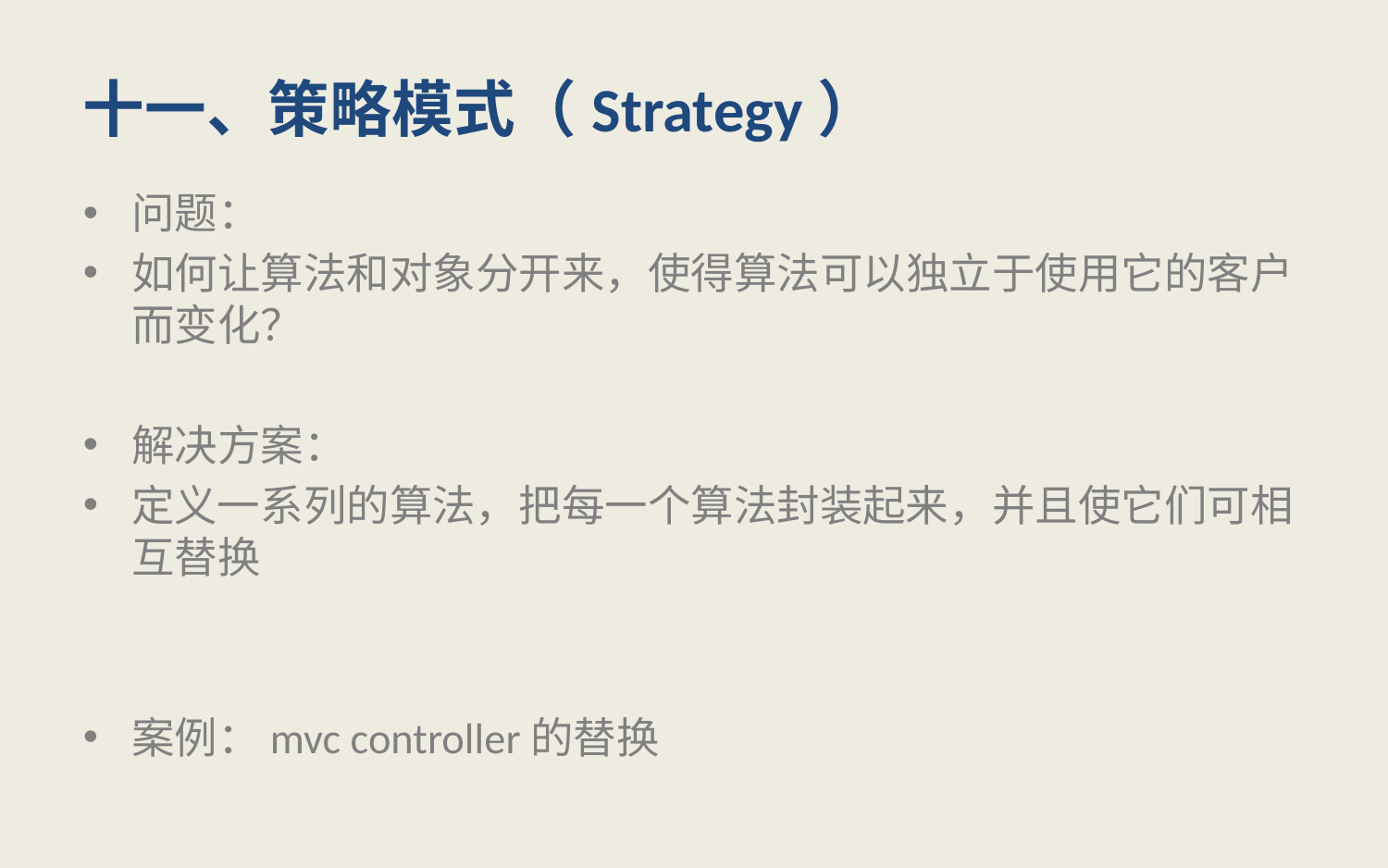

# 十一、策略模式（Strategy）
问题：
如何让算法和对象分开来，使得算法可以独立于使用它的客户而变化？

解决方案：
定义一系列的算法，把每一个算法封装起来，并且使它们可相互替换

案例：mvc controller的替换